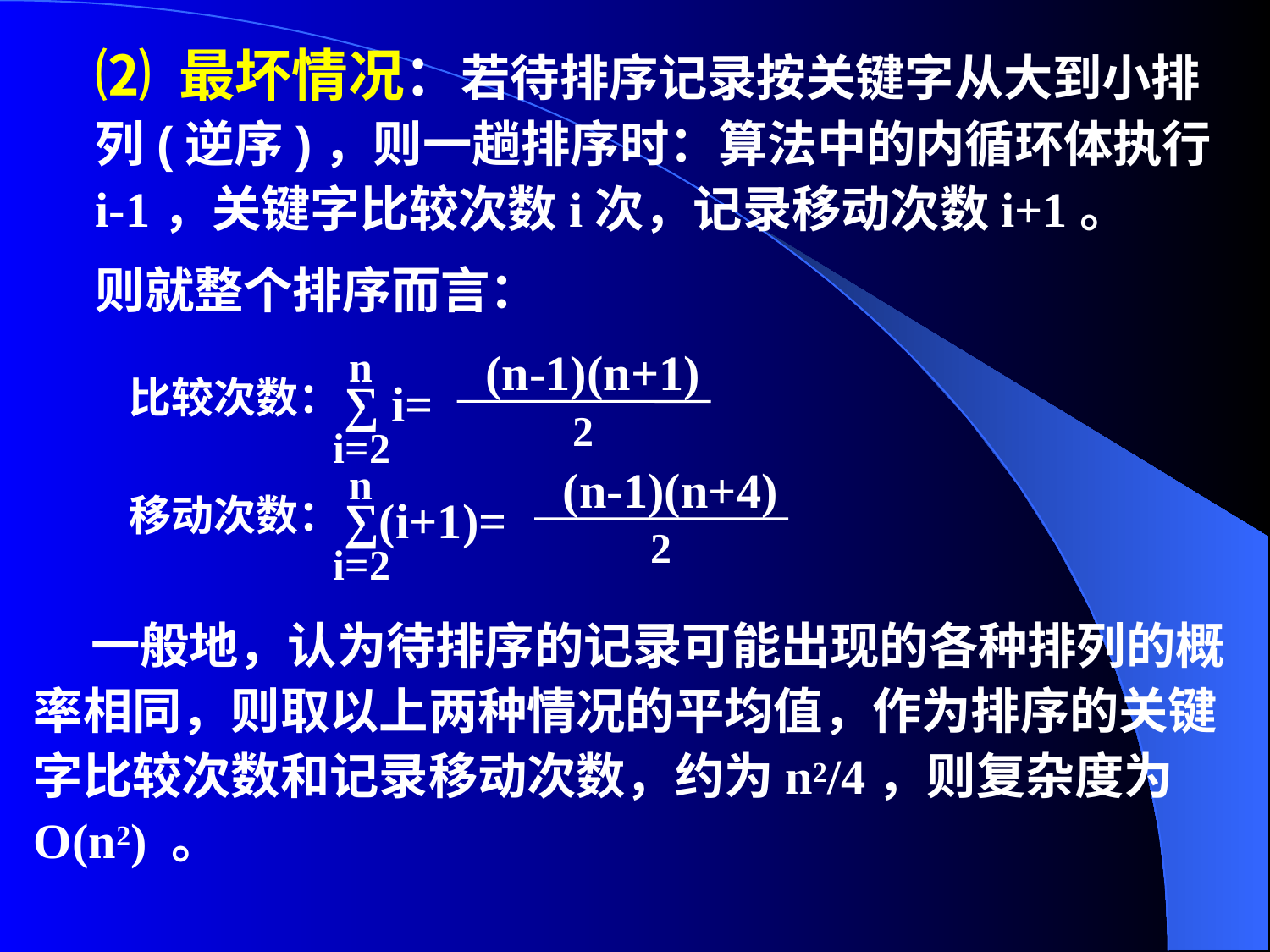

⑵ 最坏情况：若待排序记录按关键字从大到小排列(逆序)，则一趟排序时：算法中的内循环体执行i-1，关键字比较次数i次，记录移动次数i+1。
则就整个排序而言：
n
(n-1)(n+1)

2
比较次数：
∑ i=
i=2
n
(n-1)(n+4)

2
移动次数：
∑(i+1)=
i=2
    一般地，认为待排序的记录可能出现的各种排列的概率相同，则取以上两种情况的平均值，作为排序的关键字比较次数和记录移动次数，约为n2/4，则复杂度为O(n2) 。